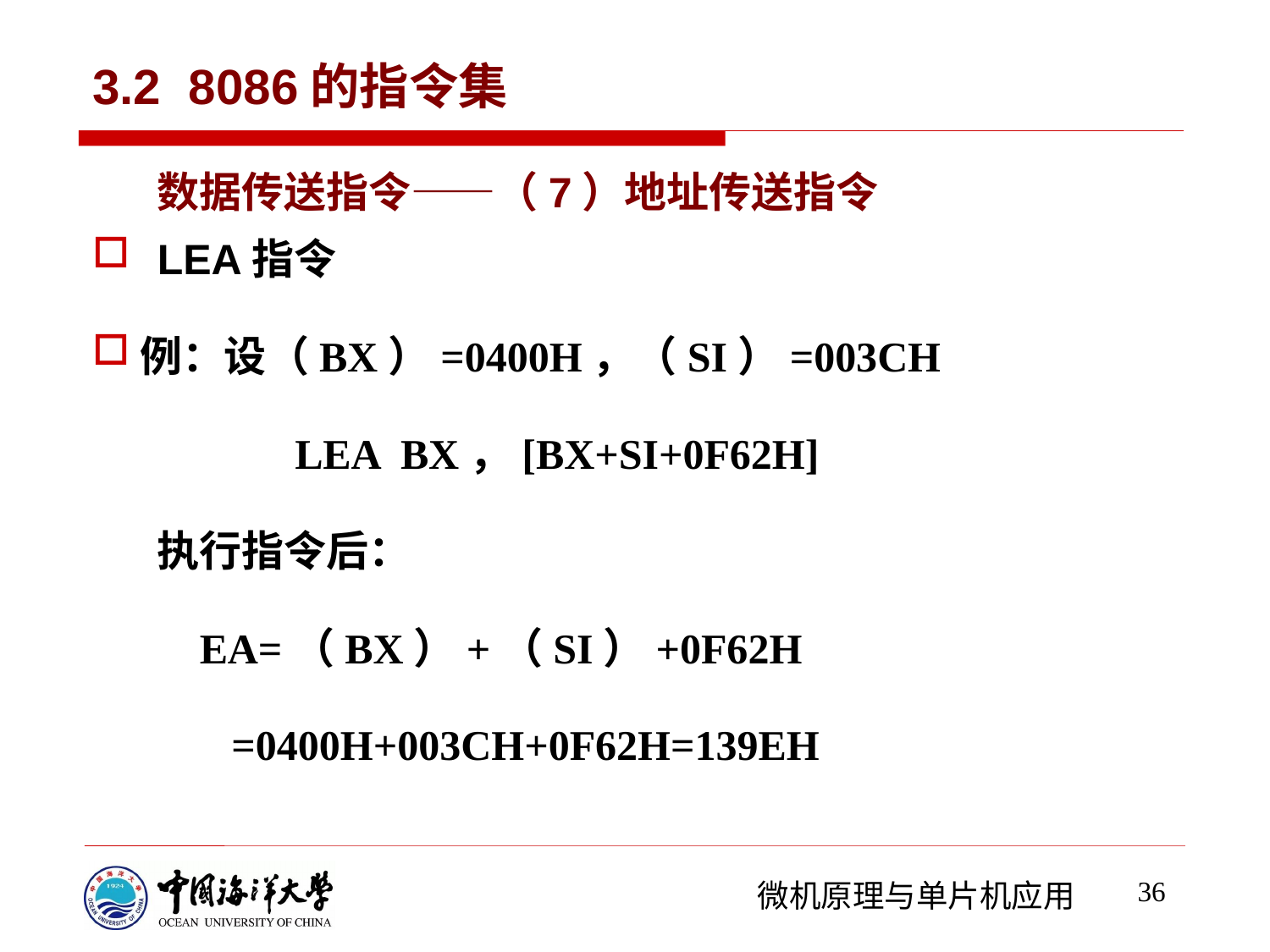

# 3.2  8086的指令集
数据传送指令——（7）地址传送指令
LEA指令
例：设（BX）=0400H，（SI）=003CH
	 LEA  BX，[BX+SI+0F62H]
执行指令后：
    EA=（BX）+（SI）+0F62H
       =0400H+003CH+0F62H=139EH

36